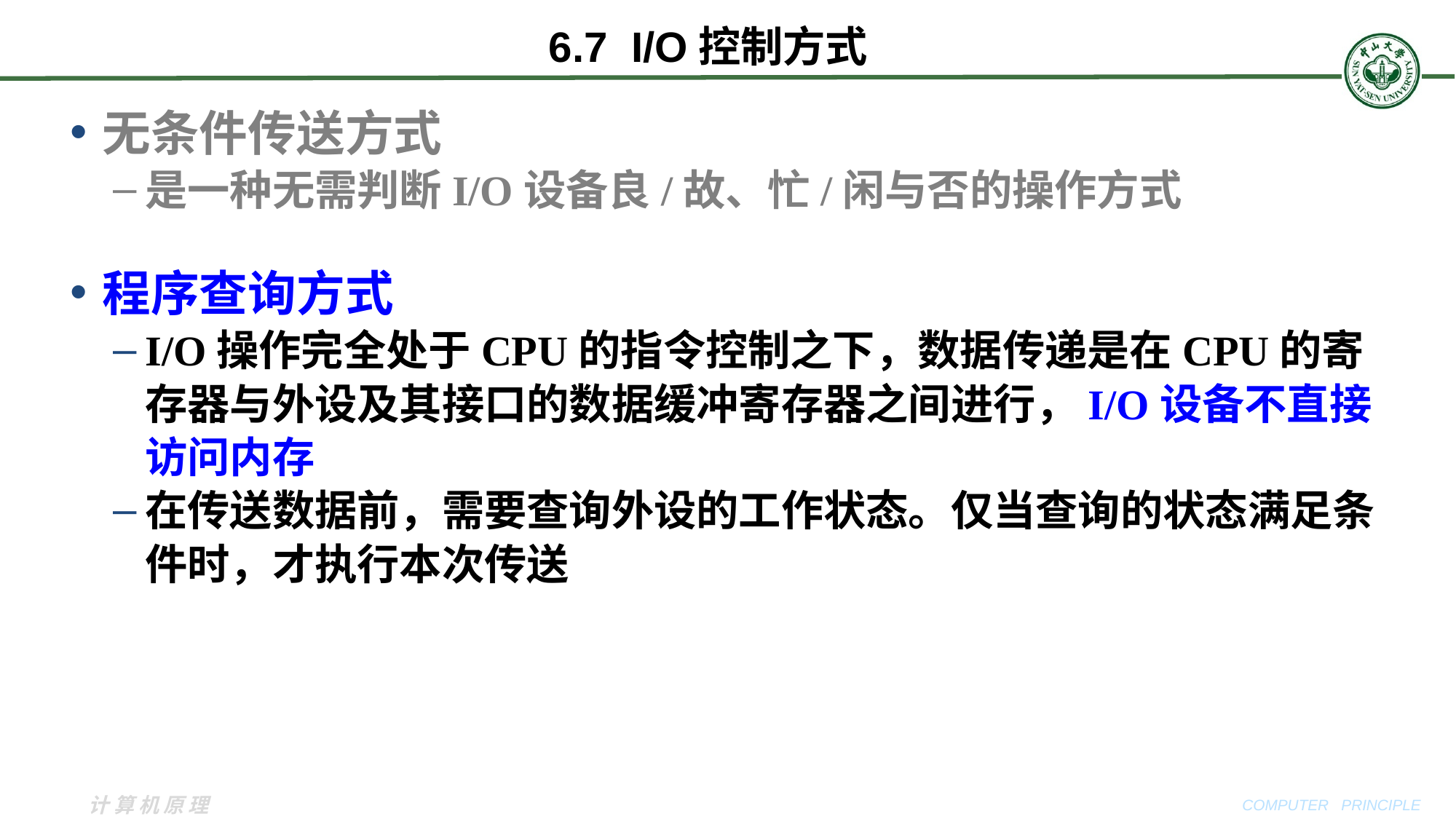

无条件传送方式
是一种无需判断I/O设备良/故、忙/闲与否的操作方式

程序查询方式
I/O操作完全处于CPU的指令控制之下，数据传递是在CPU的寄存器与外设及其接口的数据缓冲寄存器之间进行，I/O设备不直接访问内存
在传送数据前，需要查询外设的工作状态。仅当查询的状态满足条件时，才执行本次传送